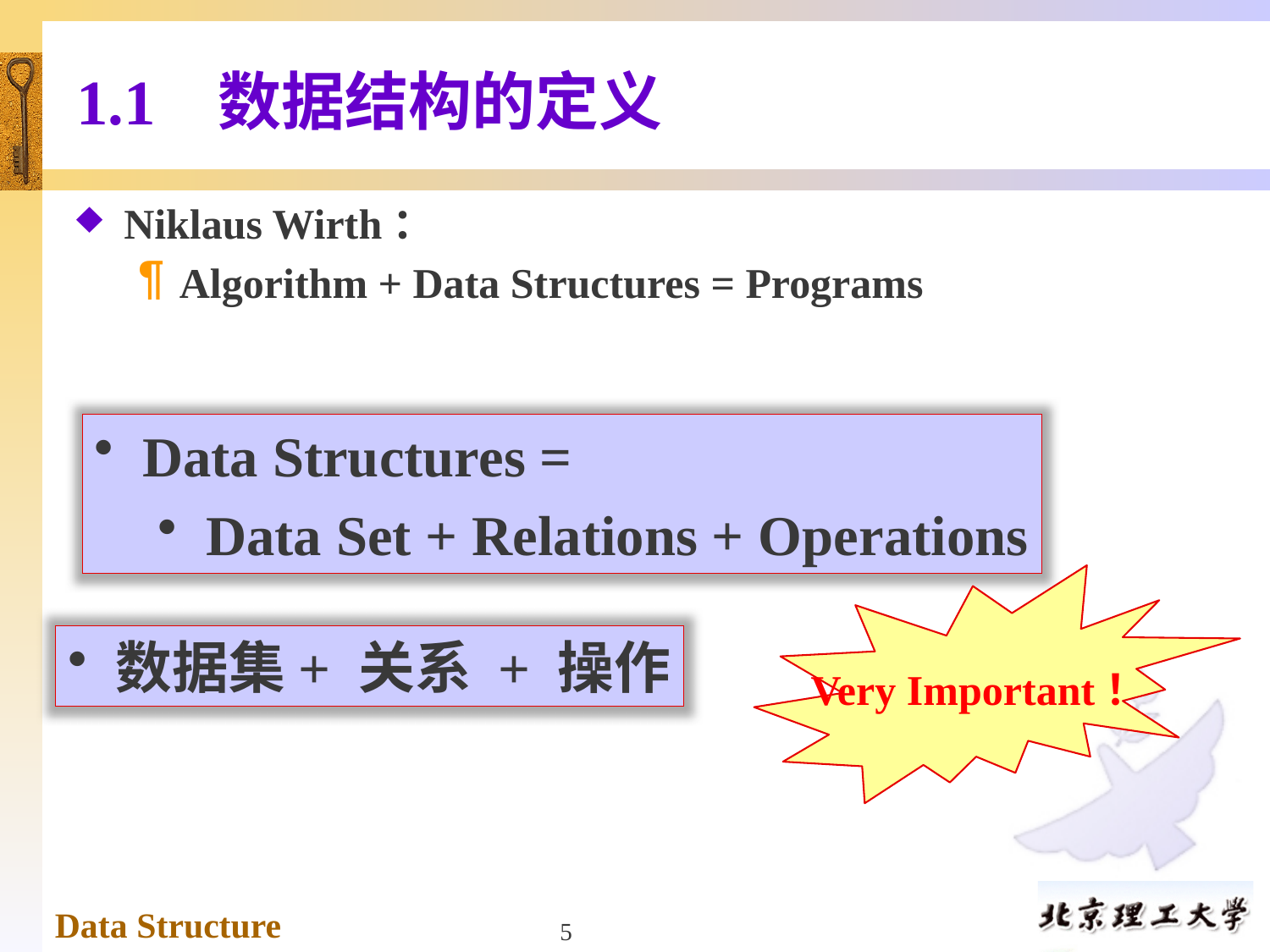

# 1.1   数据结构的定义
Niklaus Wirth：
Algorithm + Data Structures = Programs

Data Structures =
Data Set + Relations + Operations
Very Important！
数据集+ 关系 + 操作
5